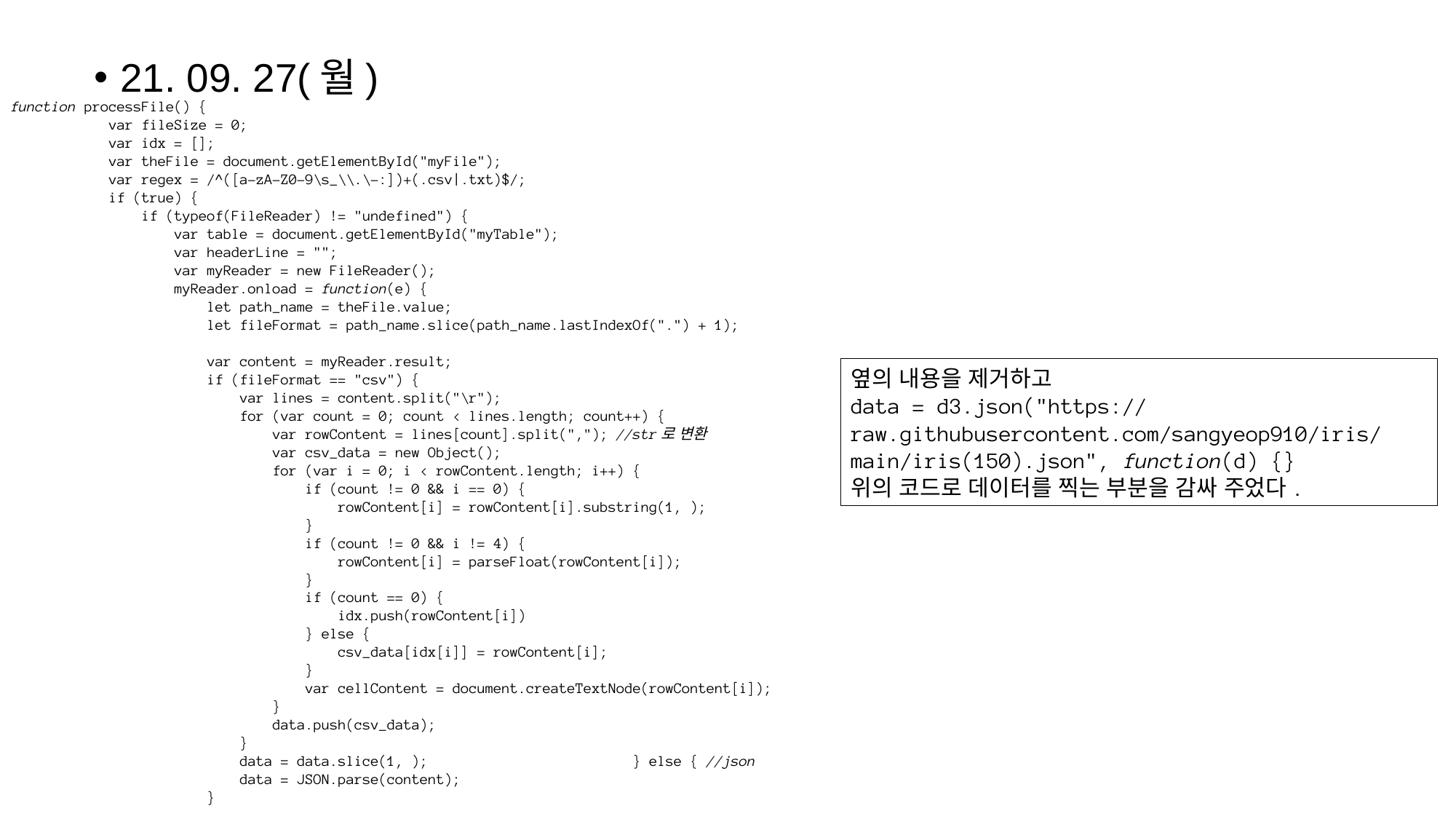

21. 09. 27(월)
function processFile() {
            var fileSize = 0;
            var idx = [];
            var theFile = document.getElementById("myFile");
            var regex = /^([a-zA-Z0-9\s_\\.\-:])+(.csv|.txt)$/;
            if (true) {
                if (typeof(FileReader) != "undefined") {
                    var table = document.getElementById("myTable");
                    var headerLine = "";
                    var myReader = new FileReader();
                    myReader.onload = function(e) {
                        let path_name = theFile.value;
                        let fileFormat = path_name.slice(path_name.lastIndexOf(".") + 1);
                        var content = myReader.result;
                        if (fileFormat == "csv") {
                            var lines = content.split("\r");
                            for (var count = 0; count < lines.length; count++) {
                                var rowContent = lines[count].split(","); //str로 변환
                                var csv_data = new Object();
                                for (var i = 0; i < rowContent.length; i++) {
                                    if (count != 0 && i == 0) {
                                        rowContent[i] = rowContent[i].substring(1, );
                                    }
                                    if (count != 0 && i != 4) {
                                        rowContent[i] = parseFloat(rowContent[i]);
                                    }
                                    if (count == 0) {
                                        idx.push(rowContent[i])
                                    } else {
                                        csv_data[idx[i]] = rowContent[i];
                                    }
                                    var cellContent = document.createTextNode(rowContent[i]);
                                }
                                data.push(csv_data);
                            }
                            data = data.slice(1, );                         } else { //json
                            data = JSON.parse(content);
                        }
옆의 내용을 제거하고
data = d3.json("https://raw.githubusercontent.com/sangyeop910/iris/main/iris(150).json", function(d) {}
위의 코드로 데이터를 찍는 부분을 감싸 주었다.